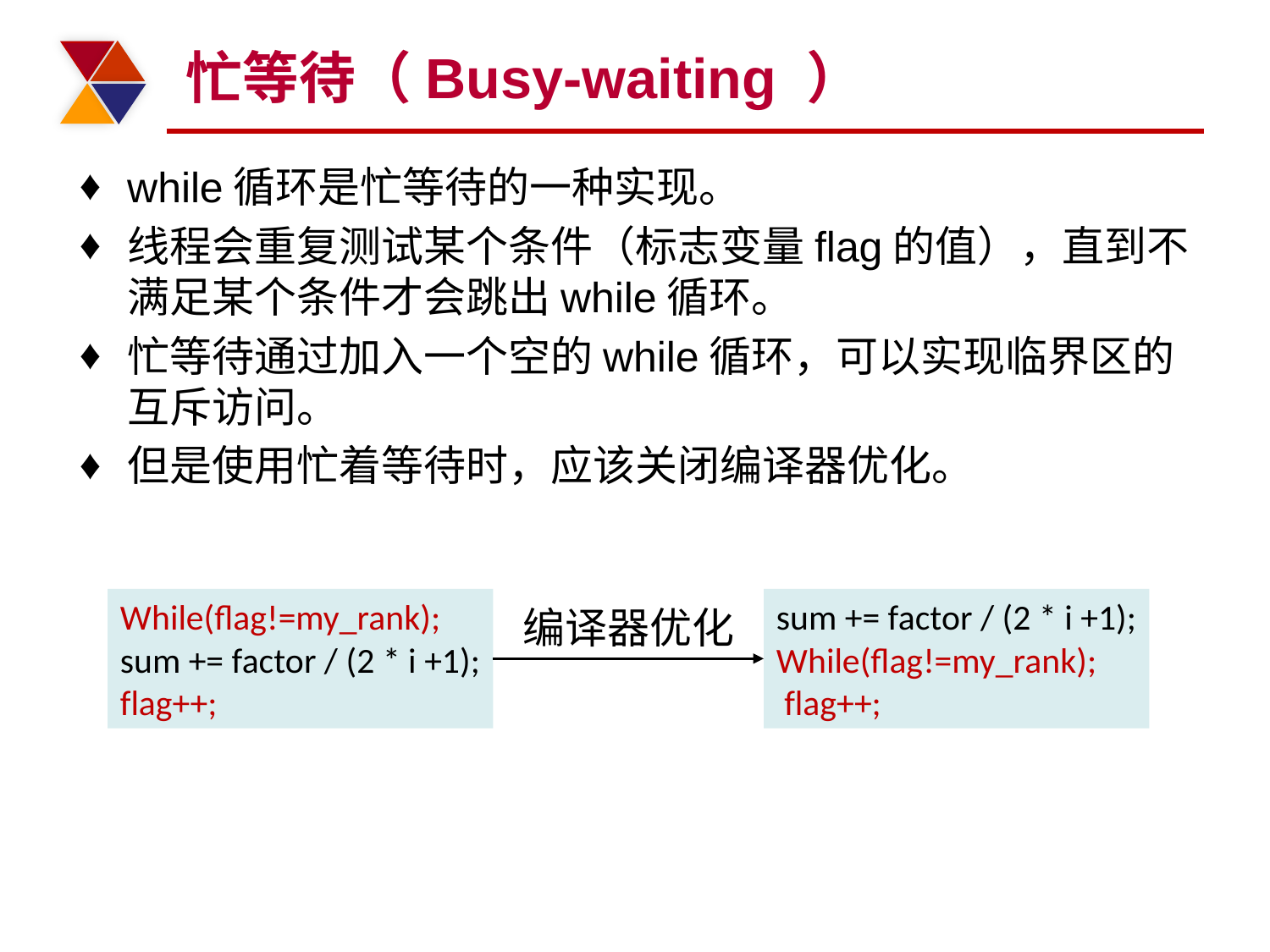

# 忙等待（Busy-waiting ）
while循环是忙等待的一种实现。
线程会重复测试某个条件（标志变量flag的值），直到不满足某个条件才会跳出while循环。
忙等待通过加入一个空的while循环，可以实现临界区的互斥访问。
但是使用忙着等待时，应该关闭编译器优化。
sum += factor / (2 * i +1);
While(flag!=my_rank);
 flag++;
While(flag!=my_rank);
sum += factor / (2 * i +1);
flag++;
编译器优化